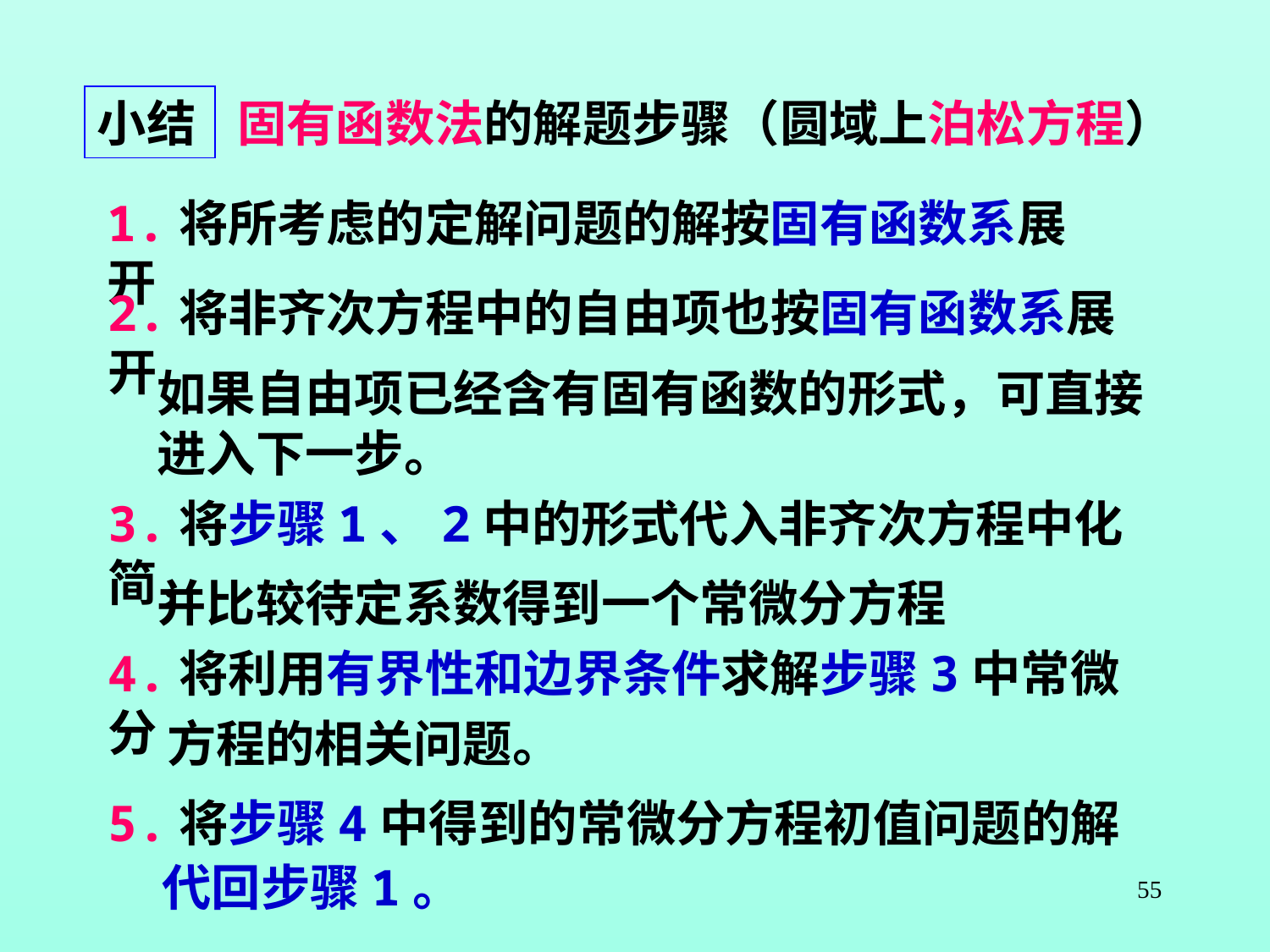

小结
固有函数法的解题步骤（圆域上泊松方程）
1.将所考虑的定解问题的解按固有函数系展开
2.将非齐次方程中的自由项也按固有函数系展开
如果自由项已经含有固有函数的形式，可直接
进入下一步。
3.将步骤1、2中的形式代入非齐次方程中化简，
并比较待定系数得到一个常微分方程
4.将利用有界性和边界条件求解步骤3中常微分
方程的相关问题。
5.将步骤4中得到的常微分方程初值问题的解
代回步骤1。
55